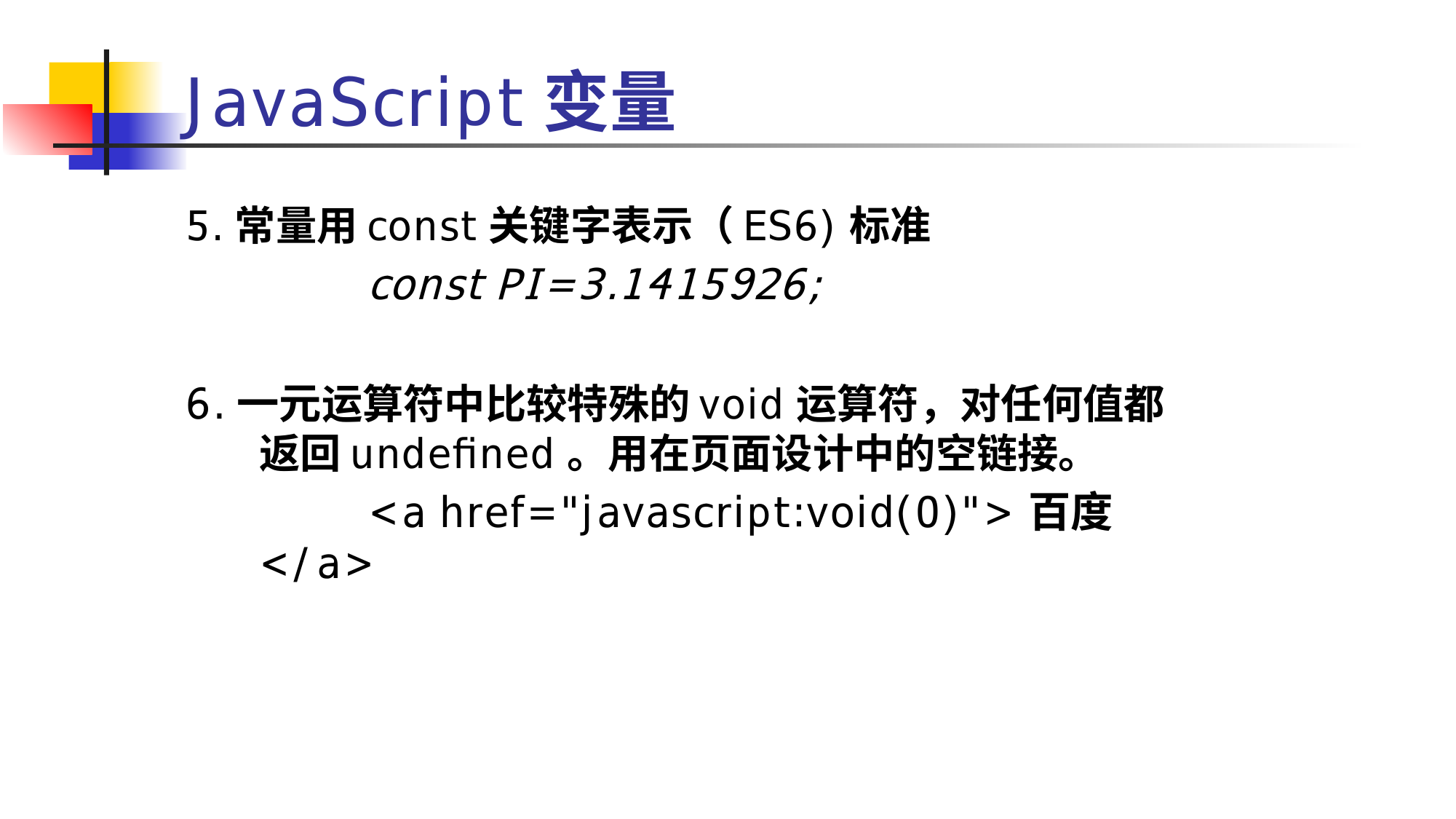

JavaScript变量
5.常量用const关键字表示（ES6)标准
		const PI=3.1415926;

6.一元运算符中比较特殊的void运算符，对任何值都返回undefined。用在页面设计中的空链接。
		<a href="javascript:void(0)">百度</a>